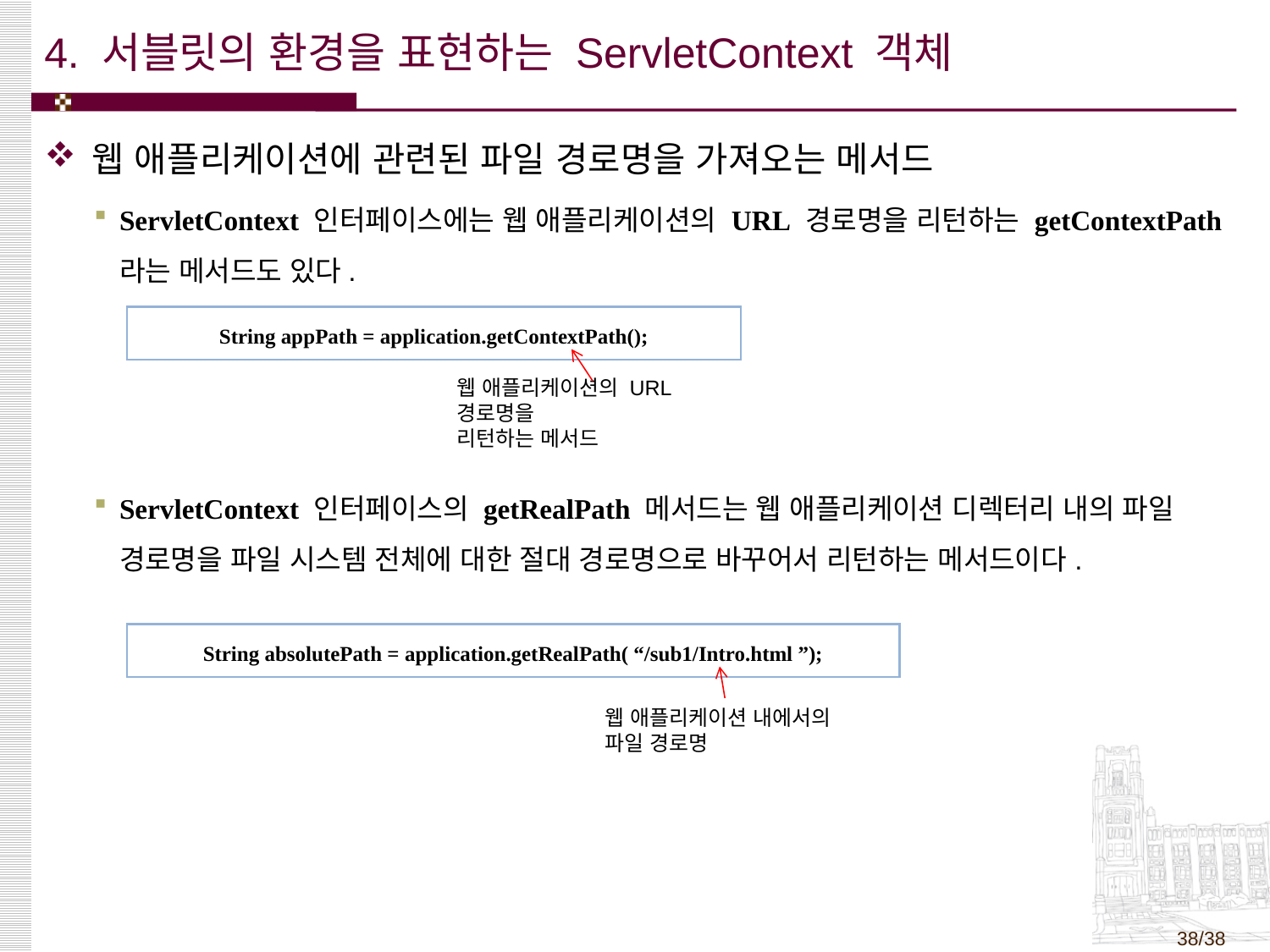

# 4. 서블릿의 환경을 표현하는 ServletContext 객체
웹 애플리케이션에 관련된 파일 경로명을 가져오는 메서드
ServletContext 인터페이스에는 웹 애플리케이션의 URL 경로명을 리턴하는 getContextPath라는 메서드도 있다.

ServletContext 인터페이스의 getRealPath 메서드는 웹 애플리케이션 디렉터리 내의 파일 경로명을 파일 시스템 전체에 대한 절대 경로명으로 바꾸어서 리턴하는 메서드이다.

| String appPath = application.getContextPath(); |
| --- |
웹 애플리케이션의 URL 경로명을
리턴하는 메서드
| String absolutePath = application.getRealPath( “/sub1/Intro.html ”); |
| --- |
웹 애플리케이션 내에서의
파일 경로명